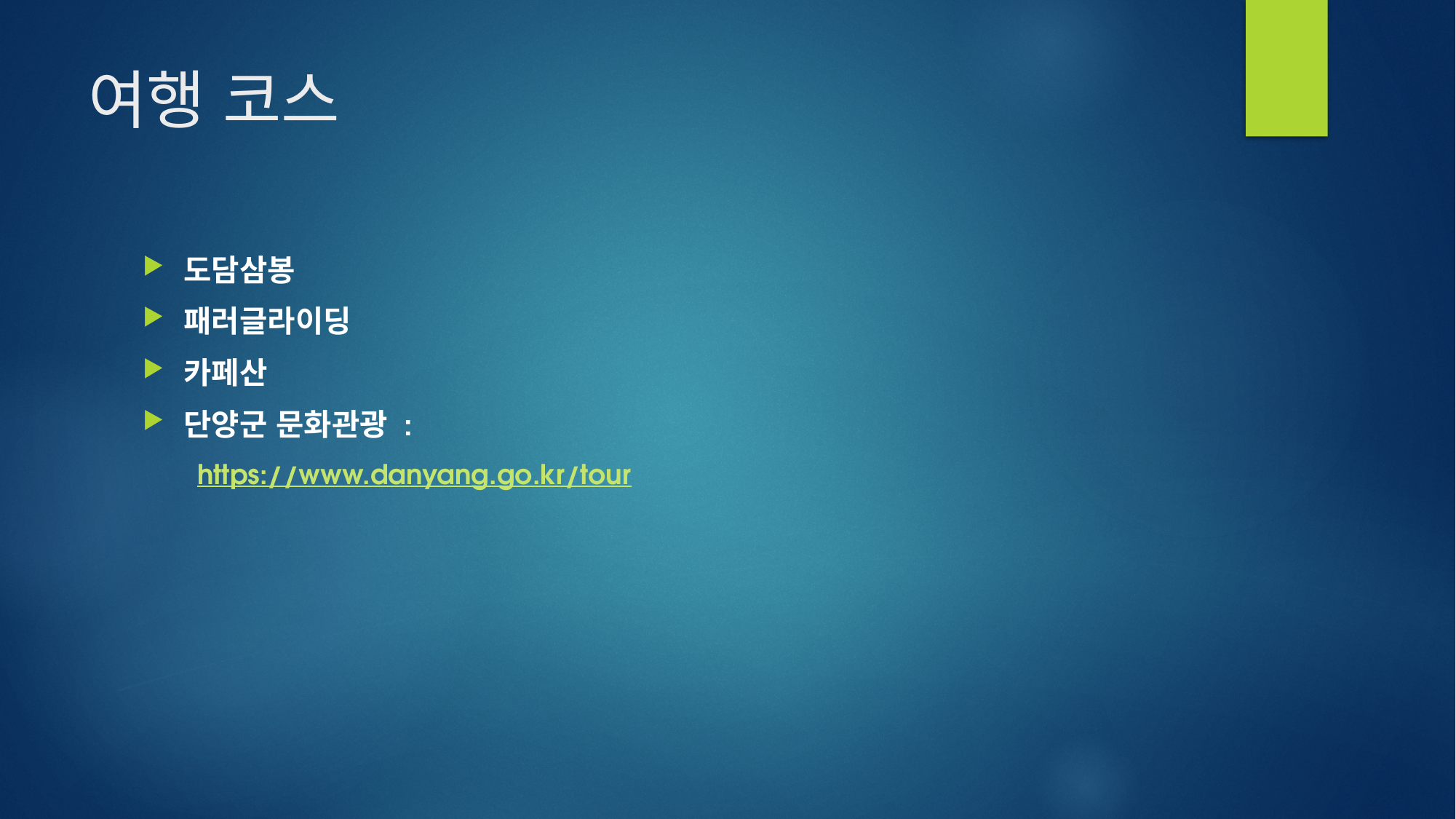

# 여행 코스
도담삼봉
패러글라이딩
카페산
단양군 문화관광 :
https://www.danyang.go.kr/tour